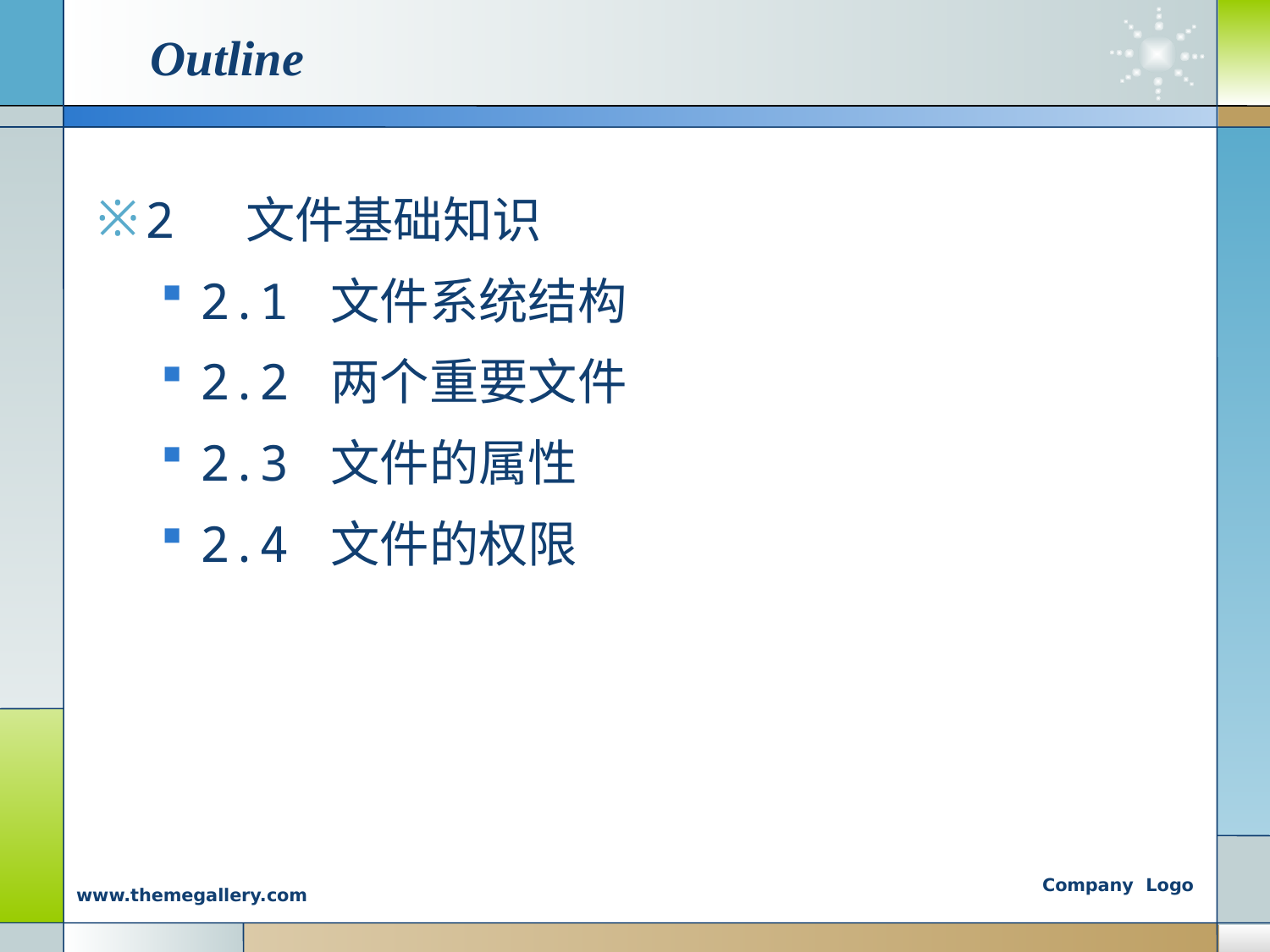

# Outline
2  文件基础知识
2.1 文件系统结构
2.2 两个重要文件
2.3 文件的属性
2.4 文件的权限
Company  Logo
www.themegallery.com